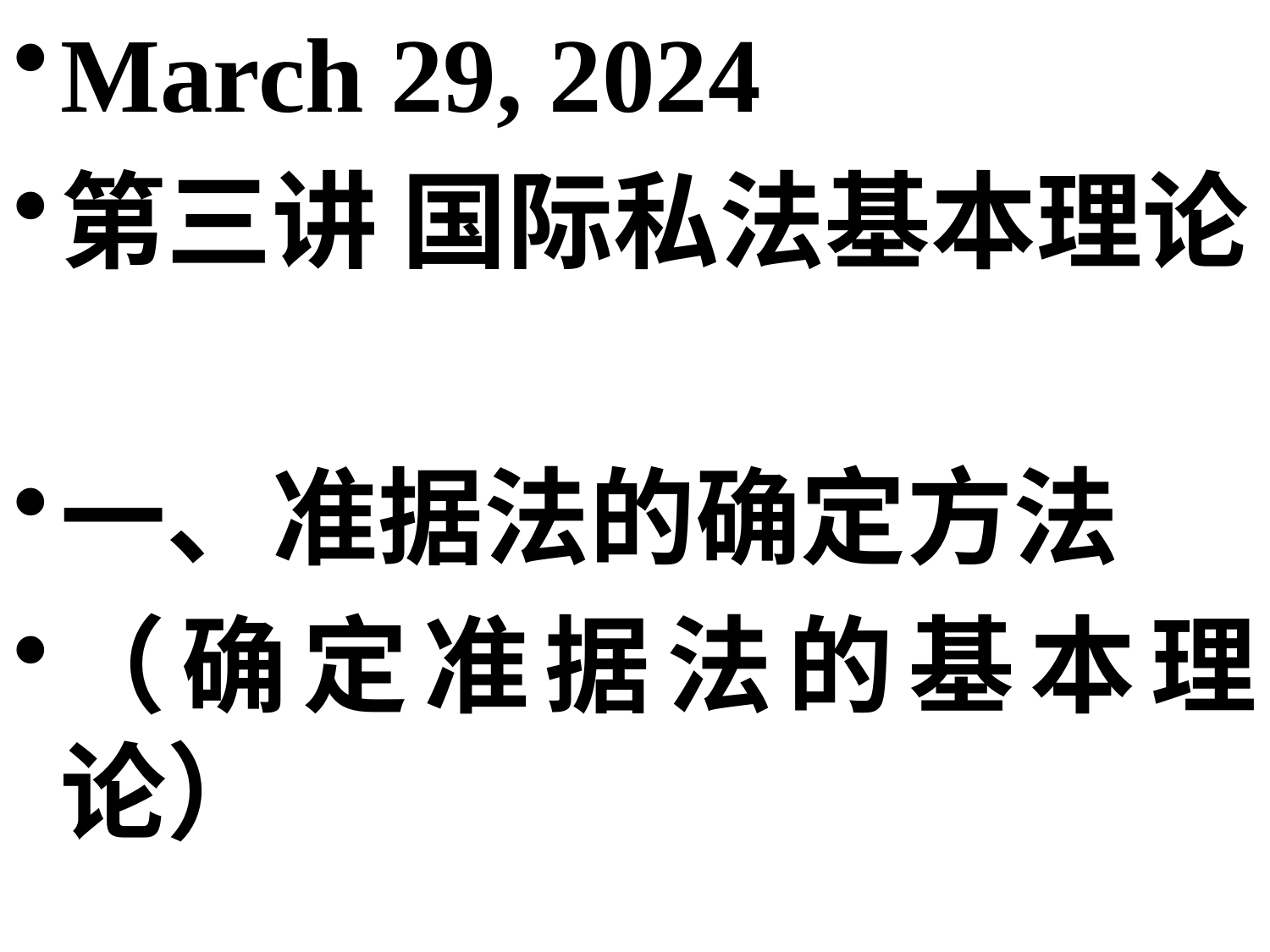

March 29, 2024
第三讲 国际私法基本理论

一、准据法的确定方法
（确定准据法的基本理论）